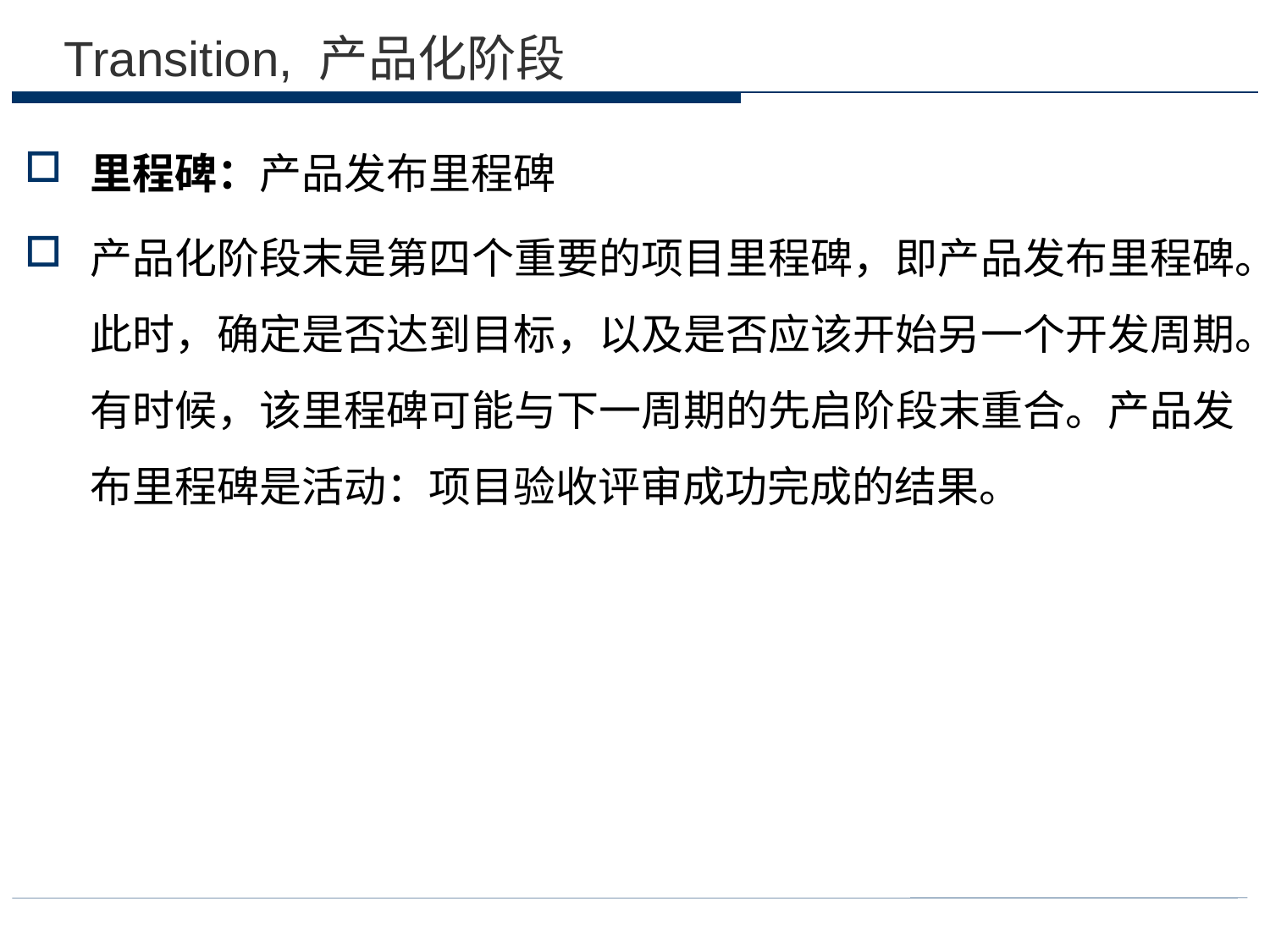

# Transition, 产品化阶段
里程碑：产品发布里程碑
产品化阶段末是第四个重要的项目里程碑，即产品发布里程碑。此时，确定是否达到目标，以及是否应该开始另一个开发周期。有时候，该里程碑可能与下一周期的先启阶段末重合。产品发布里程碑是活动：项目验收评审成功完成的结果。

36